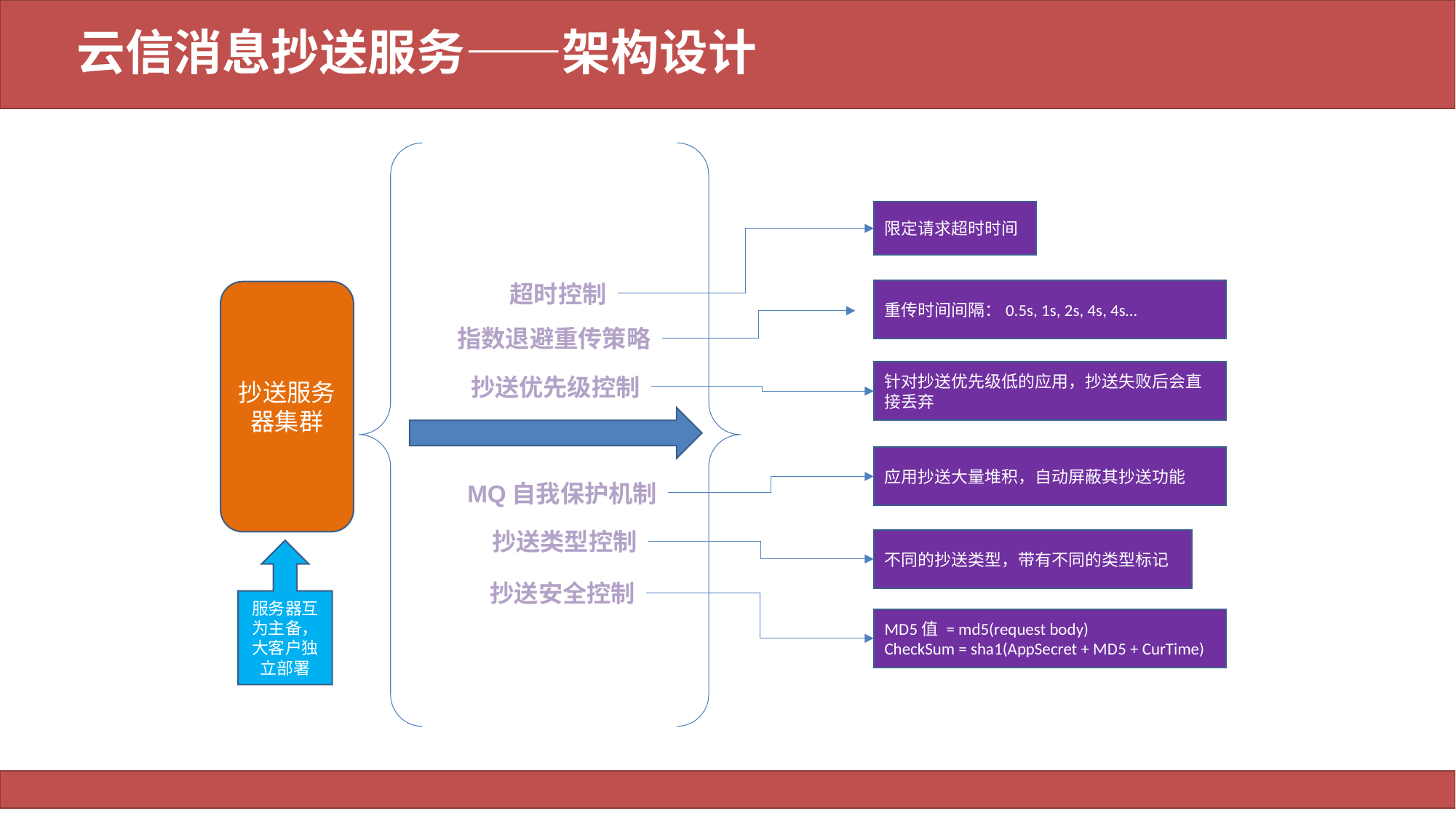

# 云信消息抄送服务——架构设计

限定请求超时时间
超时控制
重传时间间隔：0.5s, 1s, 2s, 4s, 4s…
抄送服务器集群

指数退避重传策略
针对抄送优先级低的应用，抄送失败后会直接丢弃
抄送优先级控制
应用抄送大量堆积，自动屏蔽其抄送功能
MQ自我保护机制
 抄送类型控制
不同的抄送类型，带有不同的类型标记
服务器互为主备，大客户独立部署
抄送安全控制
MD5值 = md5(request body)
CheckSum = sha1(AppSecret + MD5 + CurTime)